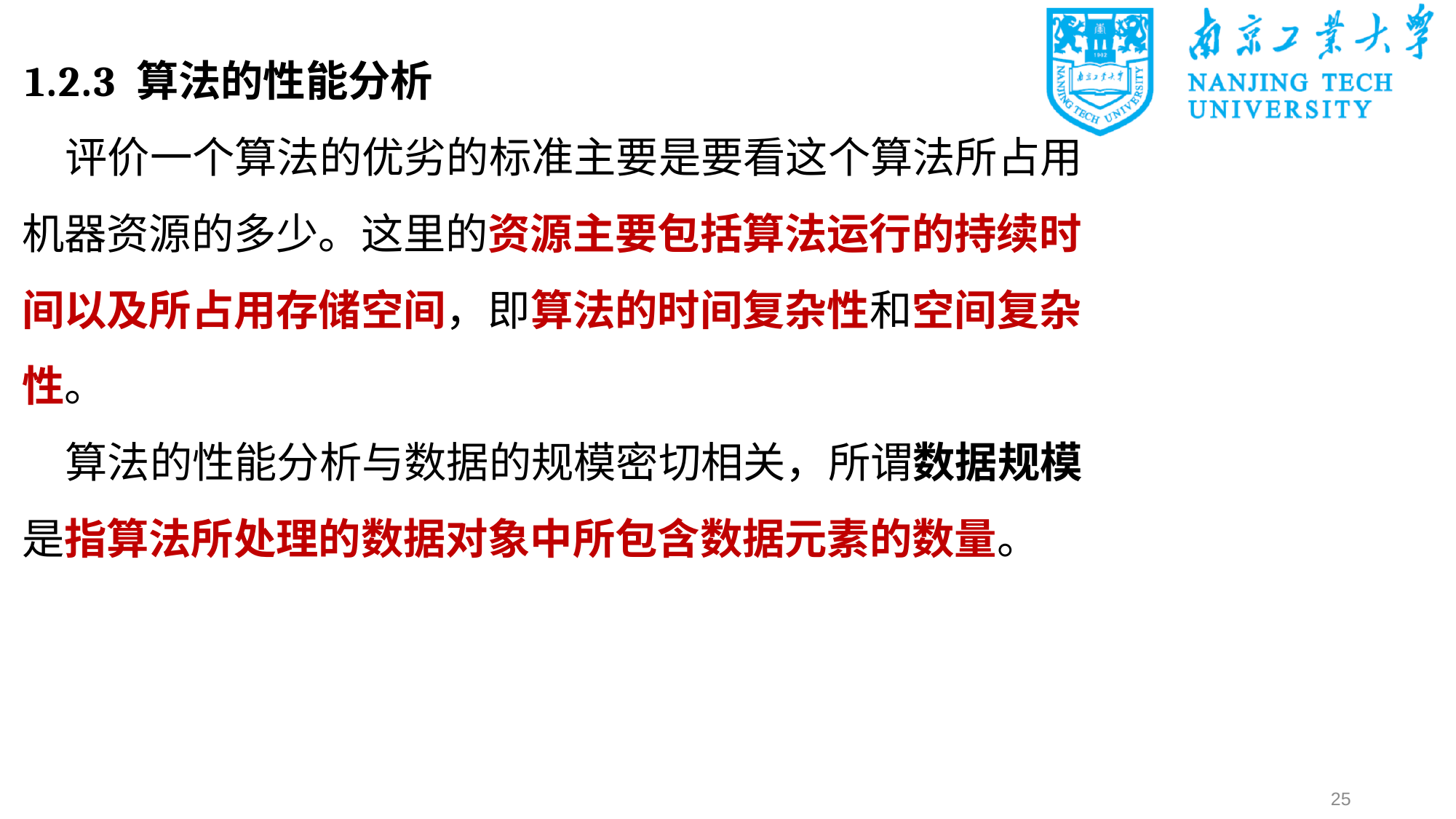

1.2.3 算法的性能分析
评价一个算法的优劣的标准主要是要看这个算法所占用机器资源的多少。这里的资源主要包括算法运行的持续时间以及所占用存储空间，即算法的时间复杂性和空间复杂性。
算法的性能分析与数据的规模密切相关，所谓数据规模是指算法所处理的数据对象中所包含数据元素的数量。
25